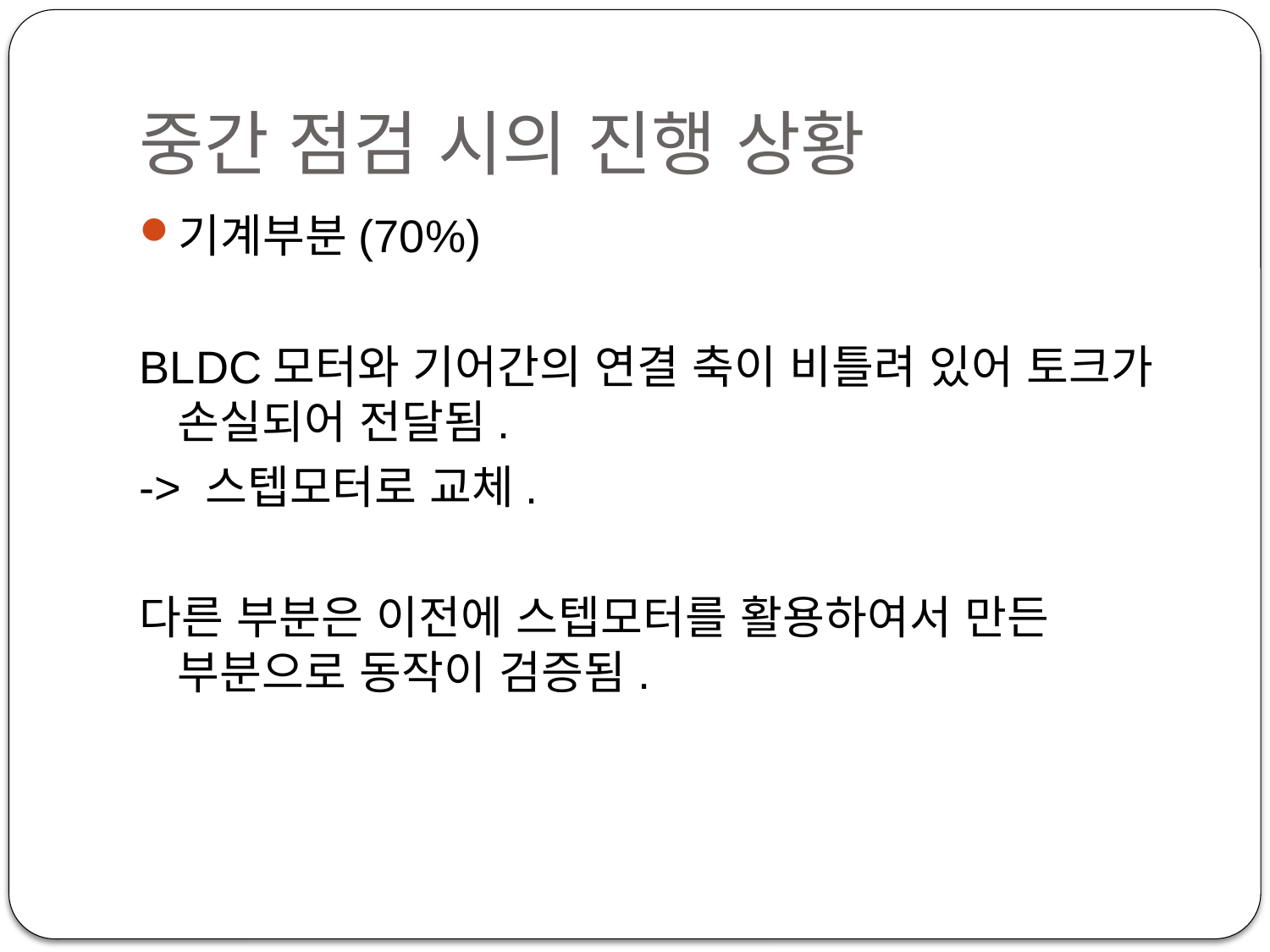

# 중간 점검 시의 진행 상황
기계부분(70%)

BLDC모터와 기어간의 연결 축이 비틀려 있어 토크가 손실되어 전달됨.
-> 스텝모터로 교체.

다른 부분은 이전에 스텝모터를 활용하여서 만든 부분으로 동작이 검증됨.